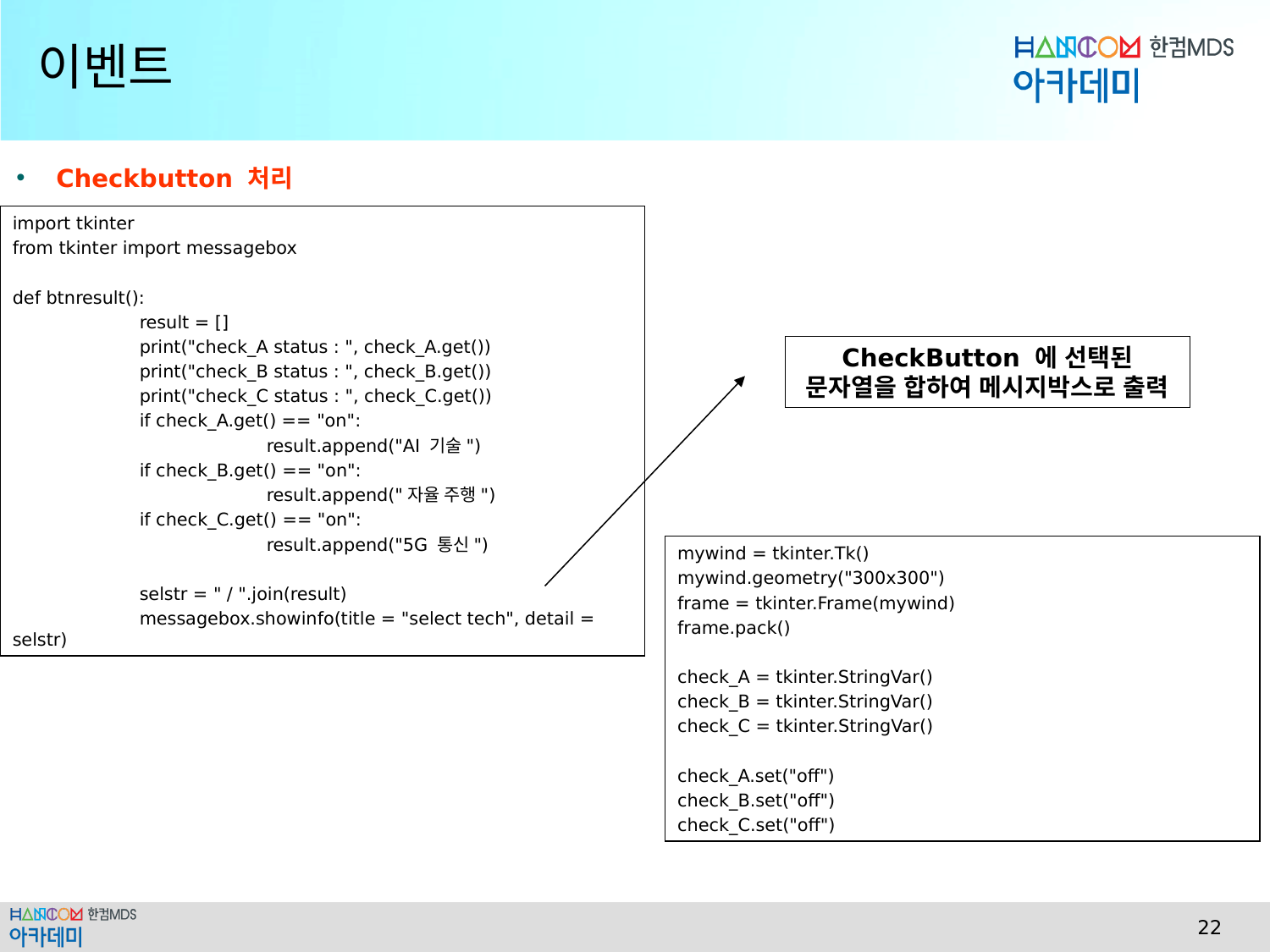

# 이벤트
Checkbutton 처리
import tkinter
from tkinter import messagebox

def btnresult():
	result = []
	print("check_A status : ", check_A.get())
	print("check_B status : ", check_B.get())
	print("check_C status : ", check_C.get())
	if check_A.get() == "on":
		result.append("AI 기술")
	if check_B.get() == "on":
		result.append("자율 주행")
	if check_C.get() == "on":
		result.append("5G 통신")

	selstr = " / ".join(result)
	messagebox.showinfo(title = "select tech", detail = selstr)
CheckButton 에 선택된 문자열을 합하여 메시지박스로 출력
mywind = tkinter.Tk()
mywind.geometry("300x300")
frame = tkinter.Frame(mywind)
frame.pack()

check_A = tkinter.StringVar()
check_B = tkinter.StringVar()
check_C = tkinter.StringVar()

check_A.set("off")
check_B.set("off")
check_C.set("off")
                               22